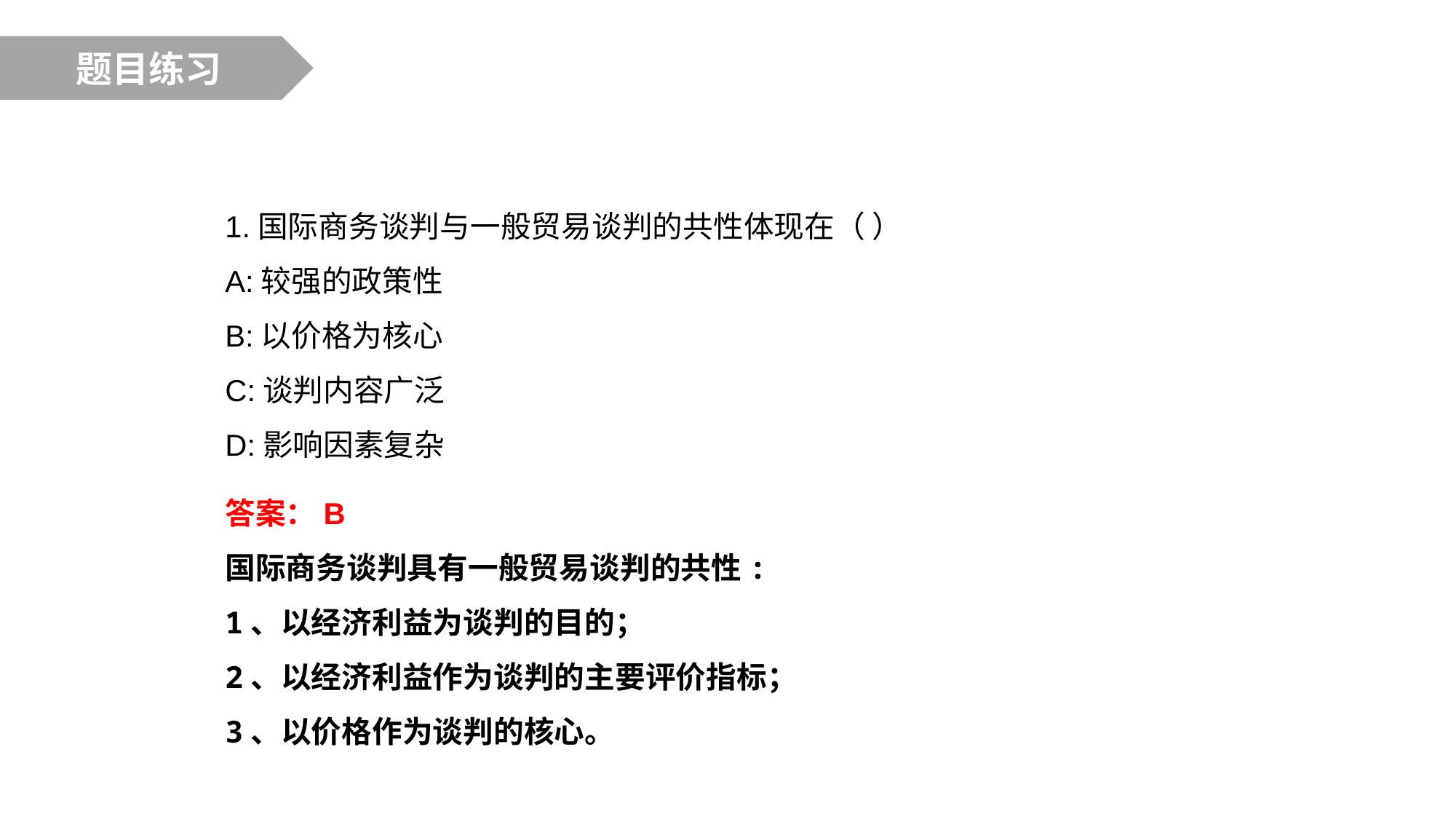

题目练习
1.国际商务谈判与一般贸易谈判的共性体现在（ ）
A:较强的政策性
B:以价格为核心
C:谈判内容广泛
D:影响因素复杂
答案：B
国际商务谈判具有一般贸易谈判的共性:
1、以经济利益为谈判的目的；
2、以经济利益作为谈判的主要评价指标；
3、以价格作为谈判的核心。